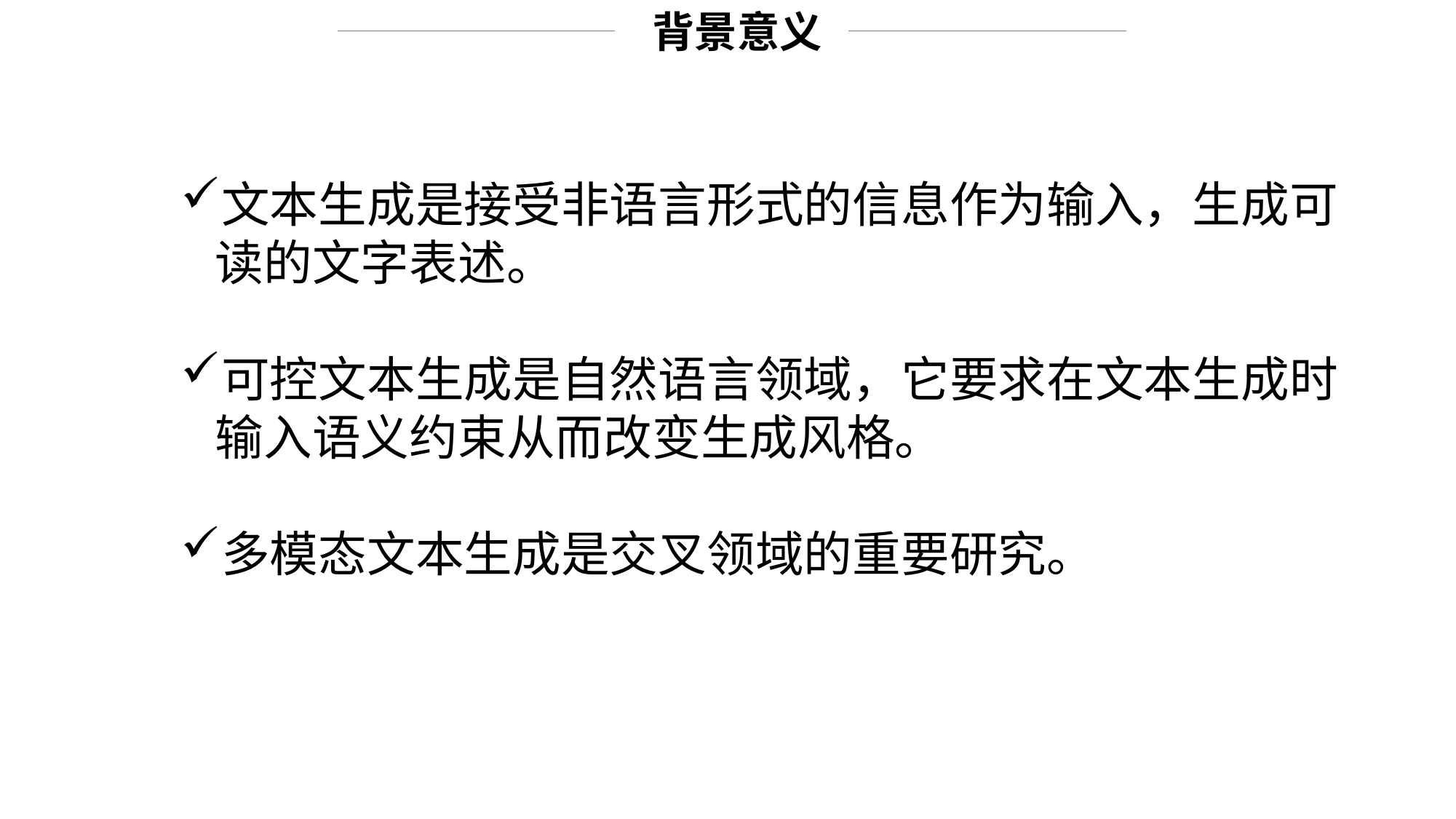

背景意义
文本生成是接受非语言形式的信息作为输入，生成可读的文字表述。

可控文本生成是自然语言领域，它要求在文本生成时输入语义约束从而改变生成风格。

多模态文本生成是交叉领域的重要研究。